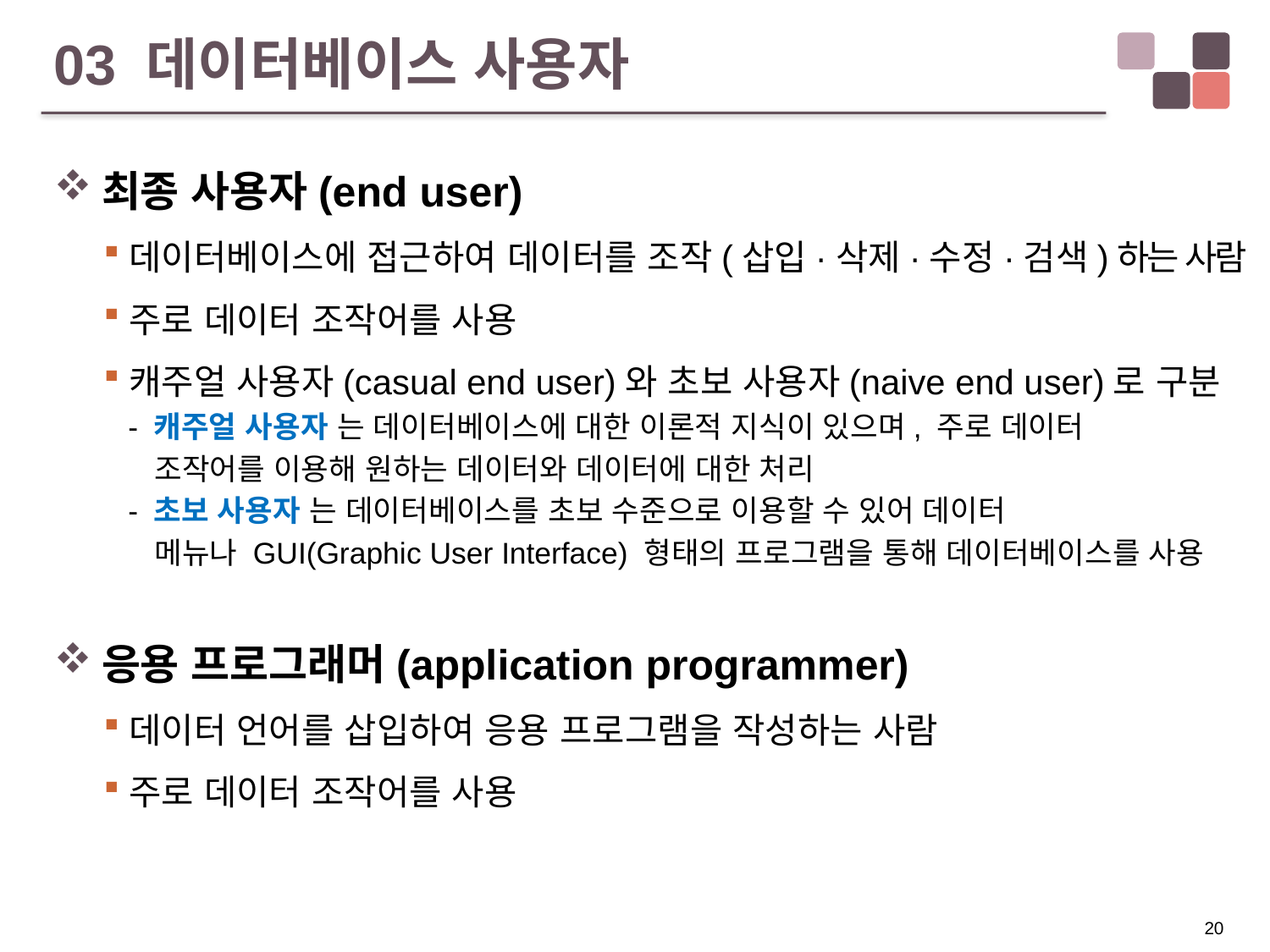

# 03 데이터베이스 사용자
최종 사용자(end user)
데이터베이스에 접근하여 데이터를 조작(삽입·삭제·수정·검색)하는 사람
주로 데이터 조작어를 사용
캐주얼 사용자(casual end user)와 초보 사용자(naive end user)로 구분
         - 캐주얼 사용자 는 데이터베이스에 대한 이론적 지식이 있으며, 주로 데이터
           조작어를 이용해 원하는 데이터와 데이터에 대한 처리
         - 초보 사용자 는 데이터베이스를 초보 수준으로 이용할 수 있어 데이터
           메뉴나 GUI(Graphic User Interface) 형태의 프로그램을 통해 데이터베이스를 사용

응용 프로그래머(application programmer)
데이터 언어를 삽입하여 응용 프로그램을 작성하는 사람
주로 데이터 조작어를 사용